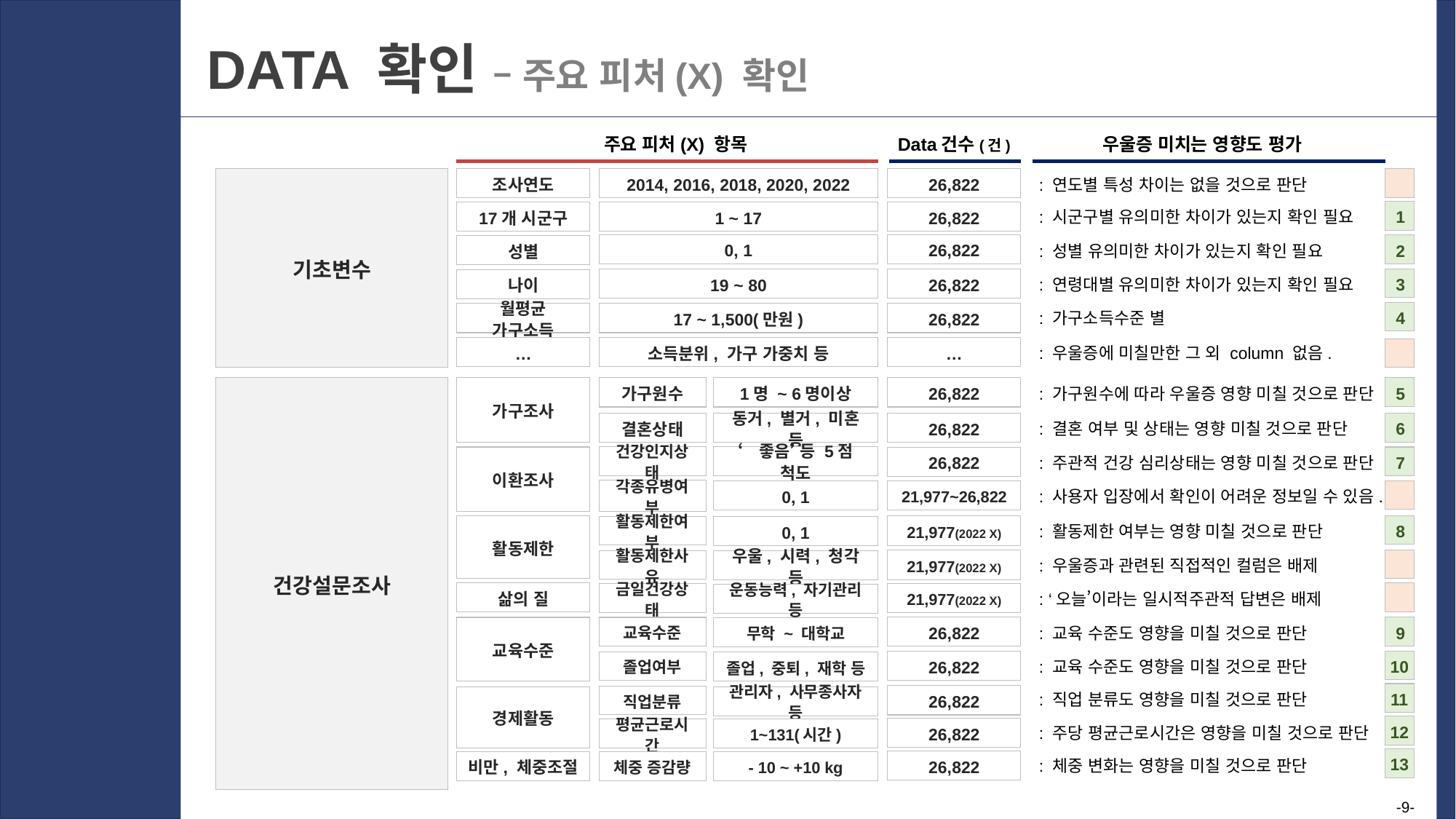

02
DATA 확인 – 주요 피처(X) 확인
주요 피처(X) 항목
Data건수(건)
우울증 미치는 영향도 평가
기초변수
조사연도
2014, 2016, 2018, 2020, 2022
26,822

: 연도별 특성 차이는 없을 것으로 판단
1
: 시군구별 유의미한 차이가 있는지 확인 필요
17개 시군구
1 ~ 17
26,822
0, 1
26,822
2
: 성별 유의미한 차이가 있는지 확인 필요
성별
3
: 연령대별 유의미한 차이가 있는지 확인 필요
19 ~ 80
26,822
나이
4
: 가구소득수준 별
월평균 가구소득
17 ~ 1,500(만원)
26,822
: 우울증에 미칠만한 그 외 column 없음.
…
소득분위, 가구 가중치 등
…

건강설문조사
5
: 가구원수에 따라 우울증 영향 미칠 것으로 판단
가구조사
가구원수
1명 ~ 6명이상
26,822
6
: 결혼 여부 및 상태는 영향 미칠 것으로 판단
결혼상태
동거, 별거, 미혼 등
26,822
건강인지상태
‘좋음’ 등 5점 척도
이환조사
7
: 주관적 건강 심리상태는 영향 미칠 것으로 판단
26,822
각종유병여부

: 사용자 입장에서 확인이 어려운 정보일 수 있음.
21,977~26,822
0, 1
8
: 활동제한 여부는 영향 미칠 것으로 판단
활동제한
21,977(2022 X)
활동제한여부
0, 1

: 우울증과 관련된 직접적인 컬럼은 배제
21,977(2022 X)
활동제한사유
우울, 시력, 청각 등
삶의 질

: ‘오늘’이라는 일시적주관적 답변은 배제
21,977(2022 X)
금일건강상태
운동능력, 자기관리 등
26,822
9
: 교육 수준도 영향을 미칠 것으로 판단
교육수준
교육수준
무학 ~ 대학교
10
: 교육 수준도 영향을 미칠 것으로 판단
26,822
졸업여부
졸업, 중퇴, 재학 등
11
: 직업 분류도 영향을 미칠 것으로 판단
26,822
직업분류
관리자, 사무종사자 등
경제활동
12
: 주당 평균근로시간은 영향을 미칠 것으로 판단
26,822
평균근로시간
1~131(시간)
13
: 체중 변화는 영향을 미칠 것으로 판단
26,822
비만, 체중조절
체중 증감량
- 10 ~ +10 kg